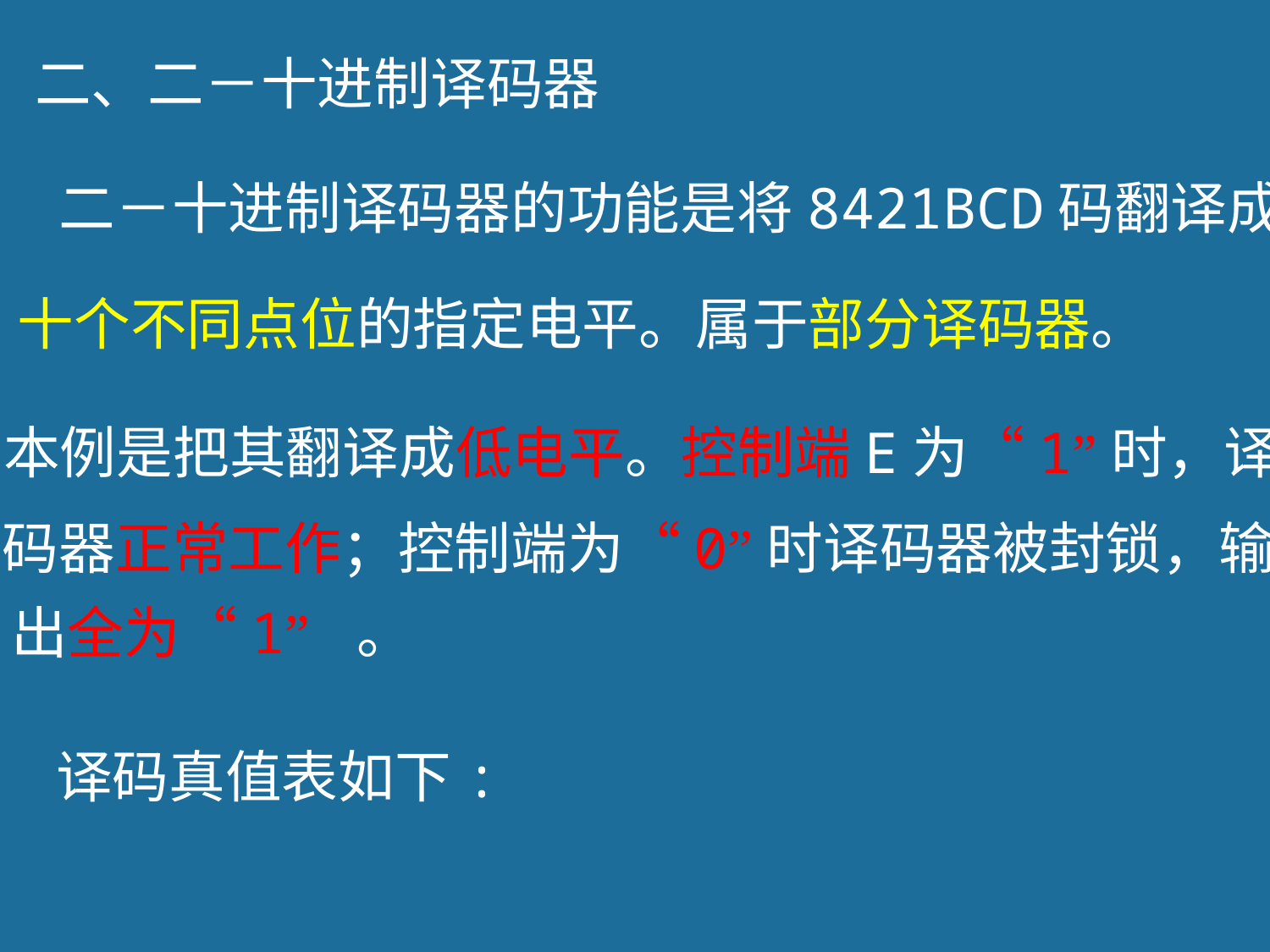

二、二－十进制译码器
 二－十进制译码器的功能是将8421BCD码翻译成
十个不同点位的指定电平。属于部分译码器。
 本例是把其翻译成低电平。控制端E为“1”时，译
码器正常工作；控制端为“0”时译码器被封锁，输
出全为“1” 。
译码真值表如下:
152